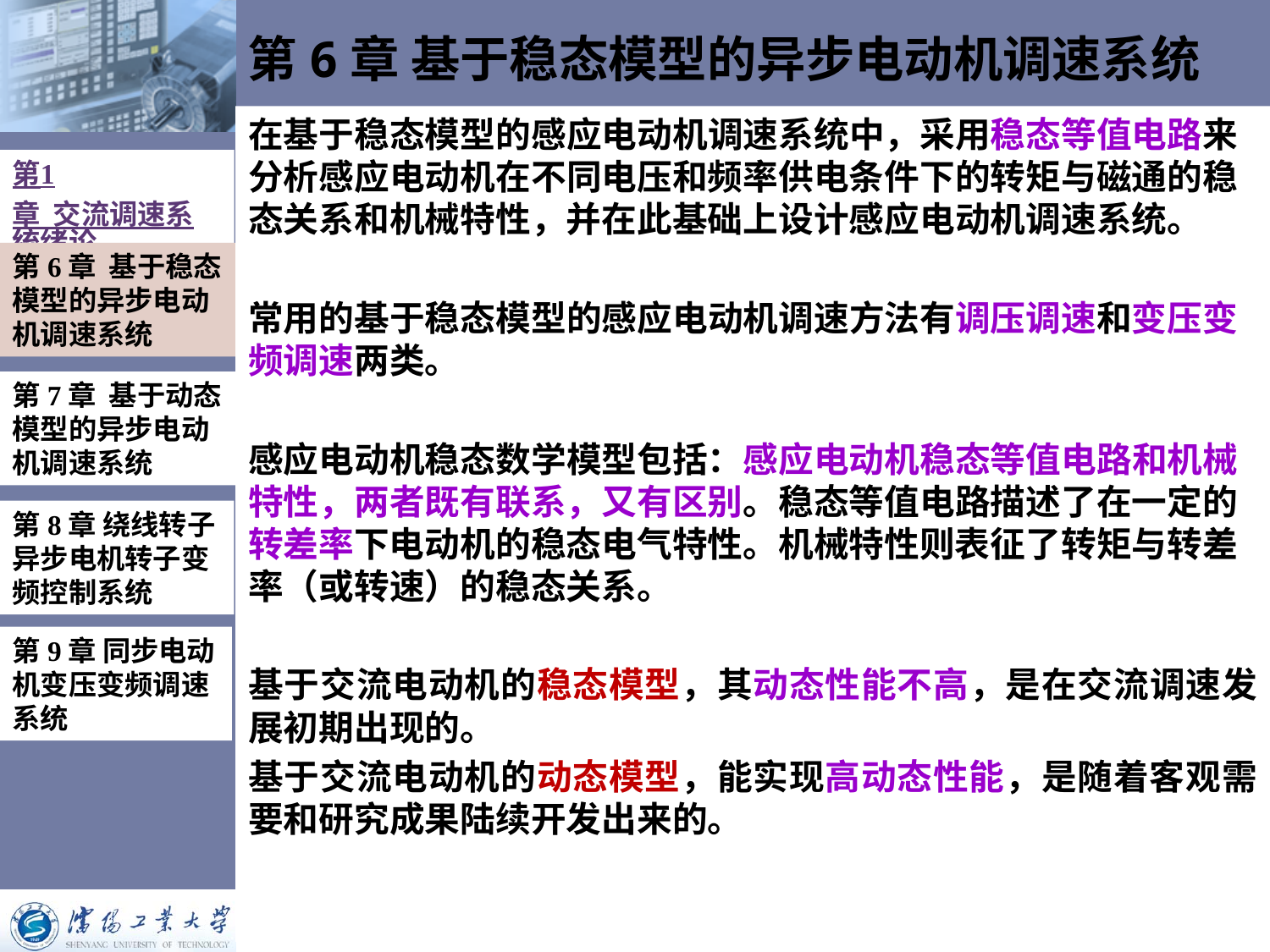

# 第6章 基于稳态模型的异步电动机调速系统
在基于稳态模型的感应电动机调速系统中，采用稳态等值电路来分析感应电动机在不同电压和频率供电条件下的转矩与磁通的稳态关系和机械特性，并在此基础上设计感应电动机调速系统。

常用的基于稳态模型的感应电动机调速方法有调压调速和变压变频调速两类。

感应电动机稳态数学模型包括：感应电动机稳态等值电路和机械特性，两者既有联系，又有区别。稳态等值电路描述了在一定的转差率下电动机的稳态电气特性。机械特性则表征了转矩与转差率（或转速）的稳态关系。

基于交流电动机的稳态模型，其动态性能不高，是在交流调速发展初期出现的。
基于交流电动机的动态模型，能实现高动态性能，是随着客观需要和研究成果陆续开发出来的。
第1章  交流调速系统绪论
第6章  基于稳态模型的异步电动机调速系统
第7章  基于动态模型的异步电动机调速系统
第8章 绕线转子异步电机转子变频控制系统
第9章 同步电动机变压变频调速系统